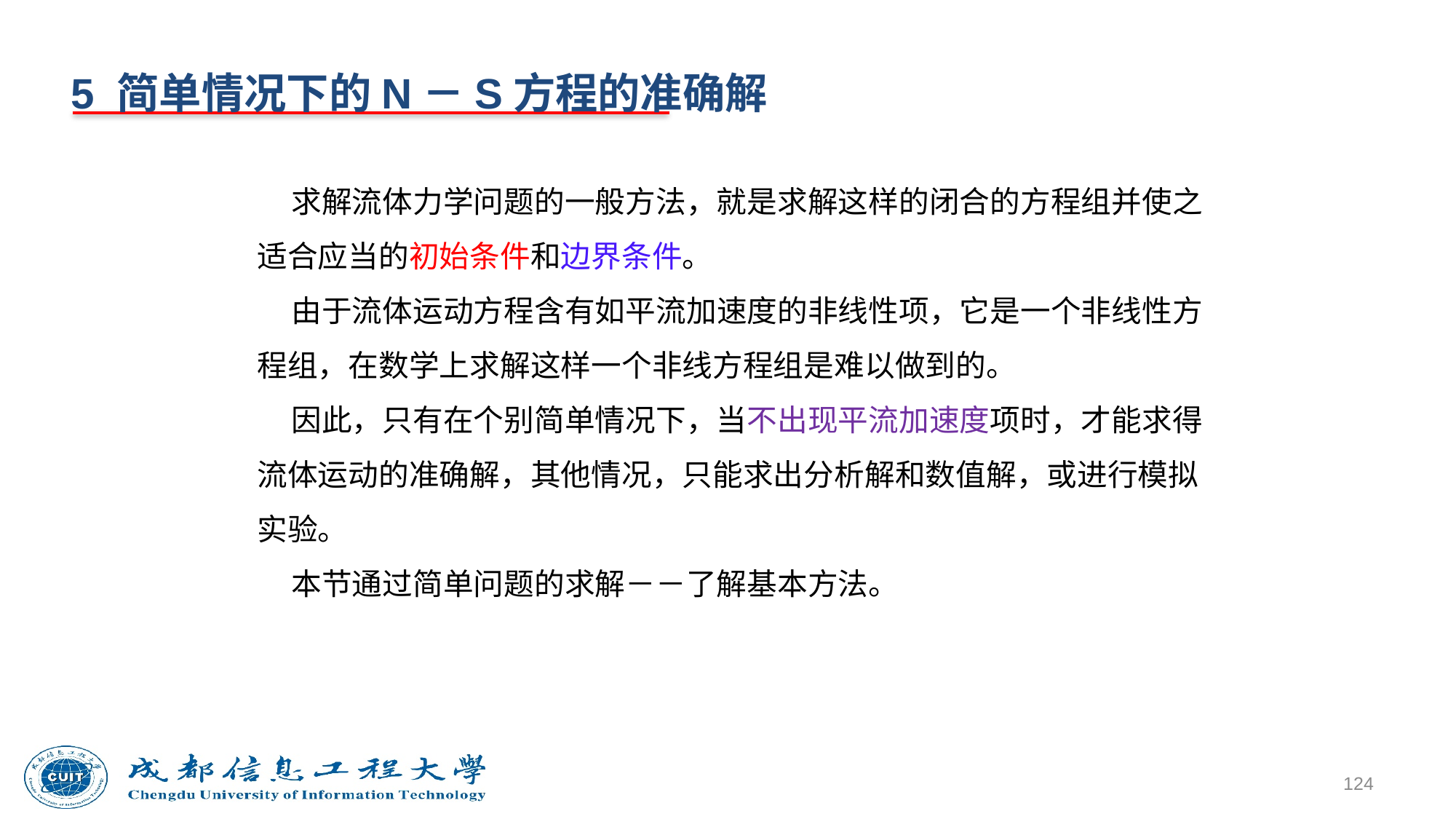

5 简单情况下的N－S方程的准确解
    求解流体力学问题的一般方法，就是求解这样的闭合的方程组并使之适合应当的初始条件和边界条件。
    由于流体运动方程含有如平流加速度的非线性项，它是一个非线性方程组，在数学上求解这样一个非线方程组是难以做到的。
    因此，只有在个别简单情况下，当不出现平流加速度项时，才能求得流体运动的准确解，其他情况，只能求出分析解和数值解，或进行模拟实验。
    本节通过简单问题的求解－－了解基本方法。
124